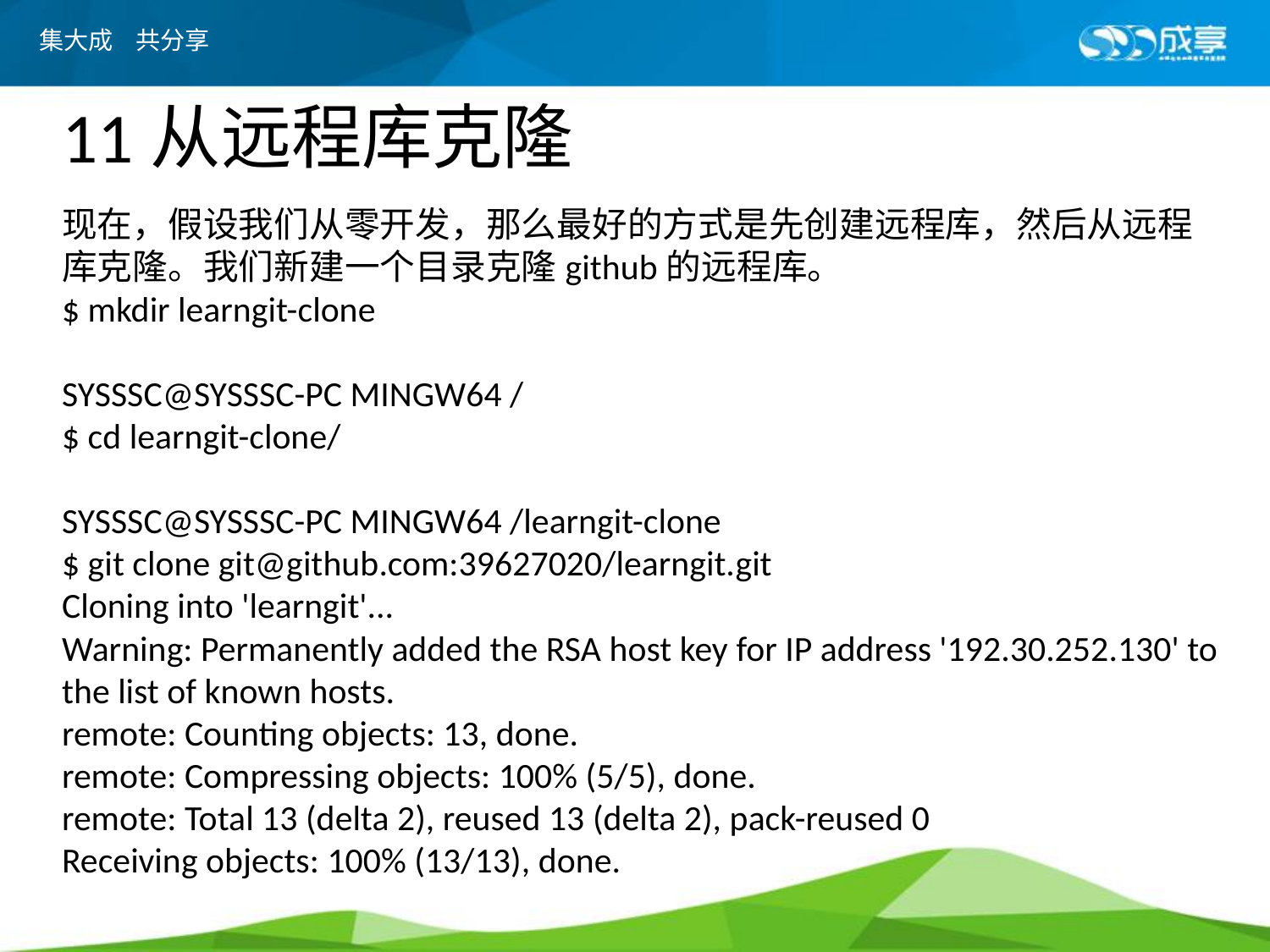

11从远程库克隆

现在，假设我们从零开发，那么最好的方式是先创建远程库，然后从远程库克隆。我们新建一个目录克隆github的远程库。
$ mkdir learngit-clone

SYSSSC@SYSSSC-PC MINGW64 /
$ cd learngit-clone/

SYSSSC@SYSSSC-PC MINGW64 /learngit-clone
$ git clone git@github.com:39627020/learngit.git
Cloning into 'learngit'...
Warning: Permanently added the RSA host key for IP address '192.30.252.130' to the list of known hosts.
remote: Counting objects: 13, done.
remote: Compressing objects: 100% (5/5), done.
remote: Total 13 (delta 2), reused 13 (delta 2), pack-reused 0
Receiving objects: 100% (13/13), done.